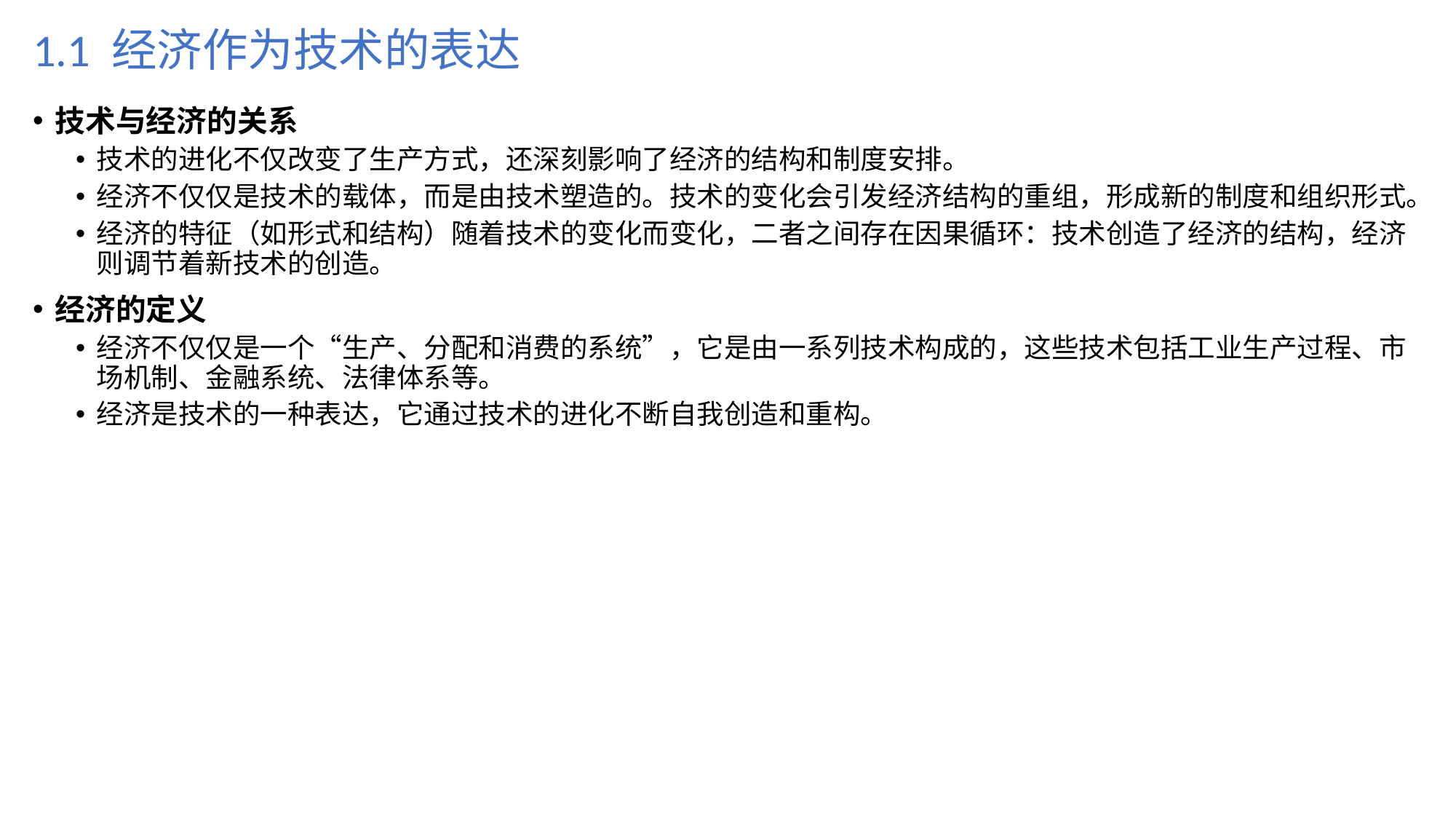

# 1.1 经济作为技术的表达
技术与经济的关系
技术的进化不仅改变了生产方式，还深刻影响了经济的结构和制度安排。
经济不仅仅是技术的载体，而是由技术塑造的。技术的变化会引发经济结构的重组，形成新的制度和组织形式。
经济的特征（如形式和结构）随着技术的变化而变化，二者之间存在因果循环：技术创造了经济的结构，经济则调节着新技术的创造。
经济的定义
经济不仅仅是一个“生产、分配和消费的系统”，它是由一系列技术构成的，这些技术包括工业生产过程、市场机制、金融系统、法律体系等。
经济是技术的一种表达，它通过技术的进化不断自我创造和重构。